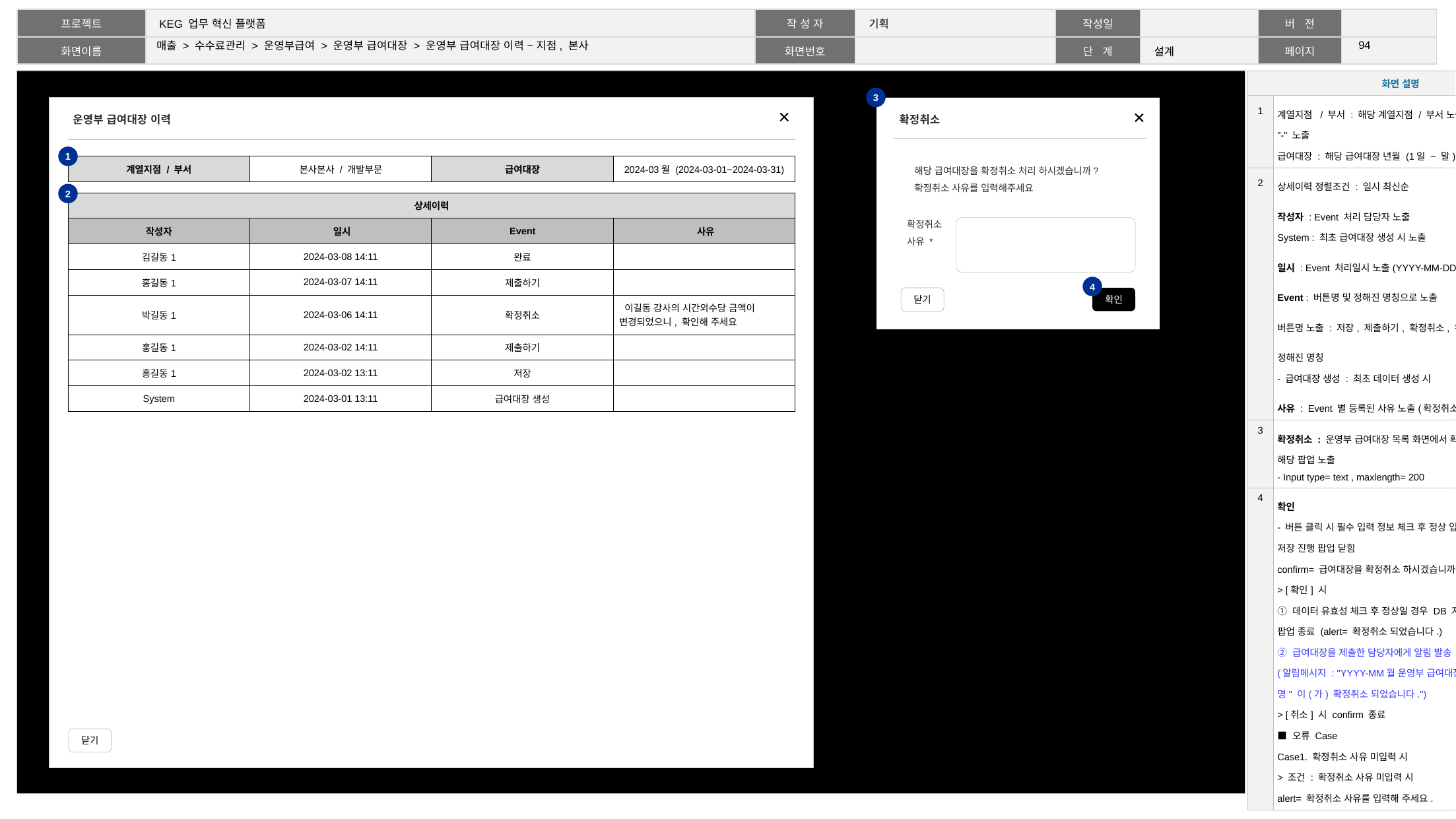

94

# 매출 > 수수료관리 > 운영부급여 > 운영부 급여대장 > 운영부 급여대장 이력 – 지점, 본사
| 화면 설명 |  |
| --- | --- |
| 1 | 계열지점 / 부서 : 해당 계열지점 / 부서 노출(부서가 없을 경우 "-" 노출 급여대장 : 해당 급여대장 년월 (1일 ~ 말) 노출 |
| 2 | 상세이력 정렬조건 : 일시 최신순 작성자 : Event 처리 담당자 노출 System : 최초 급여대장 생성 시 노출 일시 : Event 처리일시 노출(YYYY-MM-DD HH:MM) Event : 버튼명 및 정해진 명칭으로 노출 버튼명 노출 : 저장, 제출하기, 확정취소, 완료 정해진 명칭 - 급여대장 생성 : 최초 데이터 생성 시 사유 : Event 별 등록된 사유 노출(확정취소 버튼만 해당됨) |
| 3 | 확정취소 : 운영부 급여대장 목록 화면에서 확정취소 버튼 클릭 시 해당 팝업 노출 - Input type= text , maxlength= 200 |
| 4 | 확인 - 버튼 클릭 시 필수 입력 정보 체크 후 정상 입력 시 confirm 노출 후 저장 진행 팝업 닫힘 confirm= 급여대장을 확정취소 하시겠습니까? > [확인] 시 ① 데이터 유효성 체크 후 정상일 경우 DB 저장 및 alert 노출 후 팝업 종료 (alert= 확정취소 되었습니다.) ② 급여대장을 제출한 담당자에게 알림 발송 (알림메시지 : "YYYY-MM월 운영부 급여대장 "계열/지점/부서명" 이(가) 확정취소 되었습니다.") > [취소] 시 confirm 종료 ■ 오류 Case Case1. 확정취소 사유 미입력 시 > 조건 : 확정취소 사유 미입력 시 alert= 확정취소 사유를 입력해 주세요. |
3
운영부 급여대장 이력
확정취소
해당 급여대장을 확정취소 처리 하시겠습니까?
확정취소 사유를 입력해주세요
확정취소
사유 *

닫기
확인
1
| 계열지점 / 부서 | 본사본사 / 개발부문 | 급여대장 | 2024-03월 (2024-03-01~2024-03-31) |
| --- | --- | --- | --- |
|  |  |  |  |
| 상세이력 |  |  |  |
| 작성자 | 일시 | Event | 사유 |
| 김길동1 | 2024-03-08 14:11 | 완료 |  |
| 홍길동1 | 2024-03-07 14:11 | 제출하기 |  |
| 박길동1 | 2024-03-06 14:11 | 확정취소 | 이길동 강사의 시간외수당 금액이 변경되었으니, 확인해 주세요 |
| 홍길동1 | 2024-03-02 14:11 | 제출하기 |  |
| 홍길동1 | 2024-03-02 13:11 | 저장 |  |
| System | 2024-03-01 13:11 | 급여대장 생성 |  |
2
4
닫기